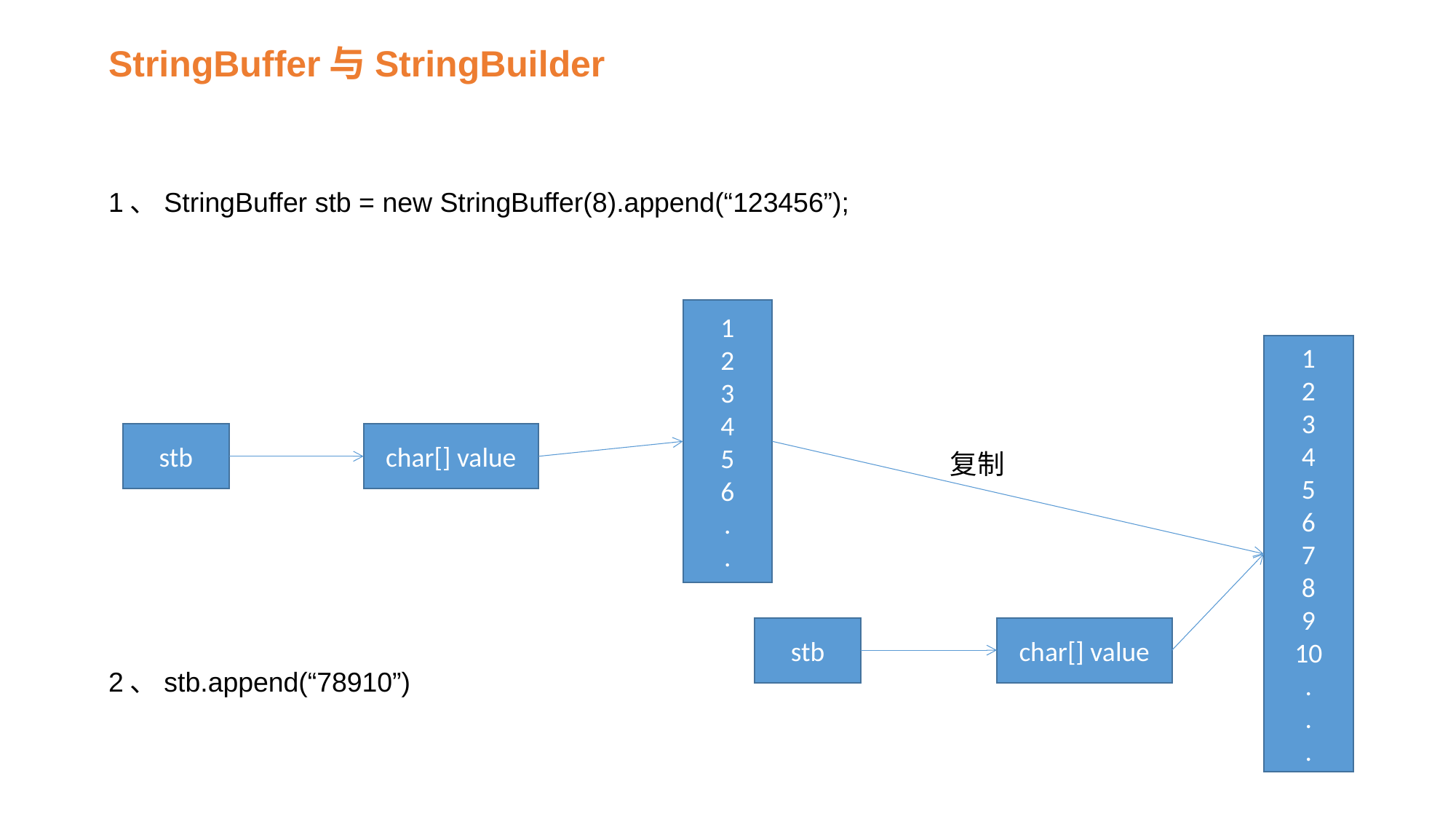

StringBuffer与StringBuilder
1、StringBuffer stb = new StringBuffer(8).append(“123456”);
1
2
3
4
5
6
.
.
1
2
3
4
5
6
7
8
9
10
.
.
.
stb
char[] value
复制
stb
char[] value
2、stb.append(“78910”)